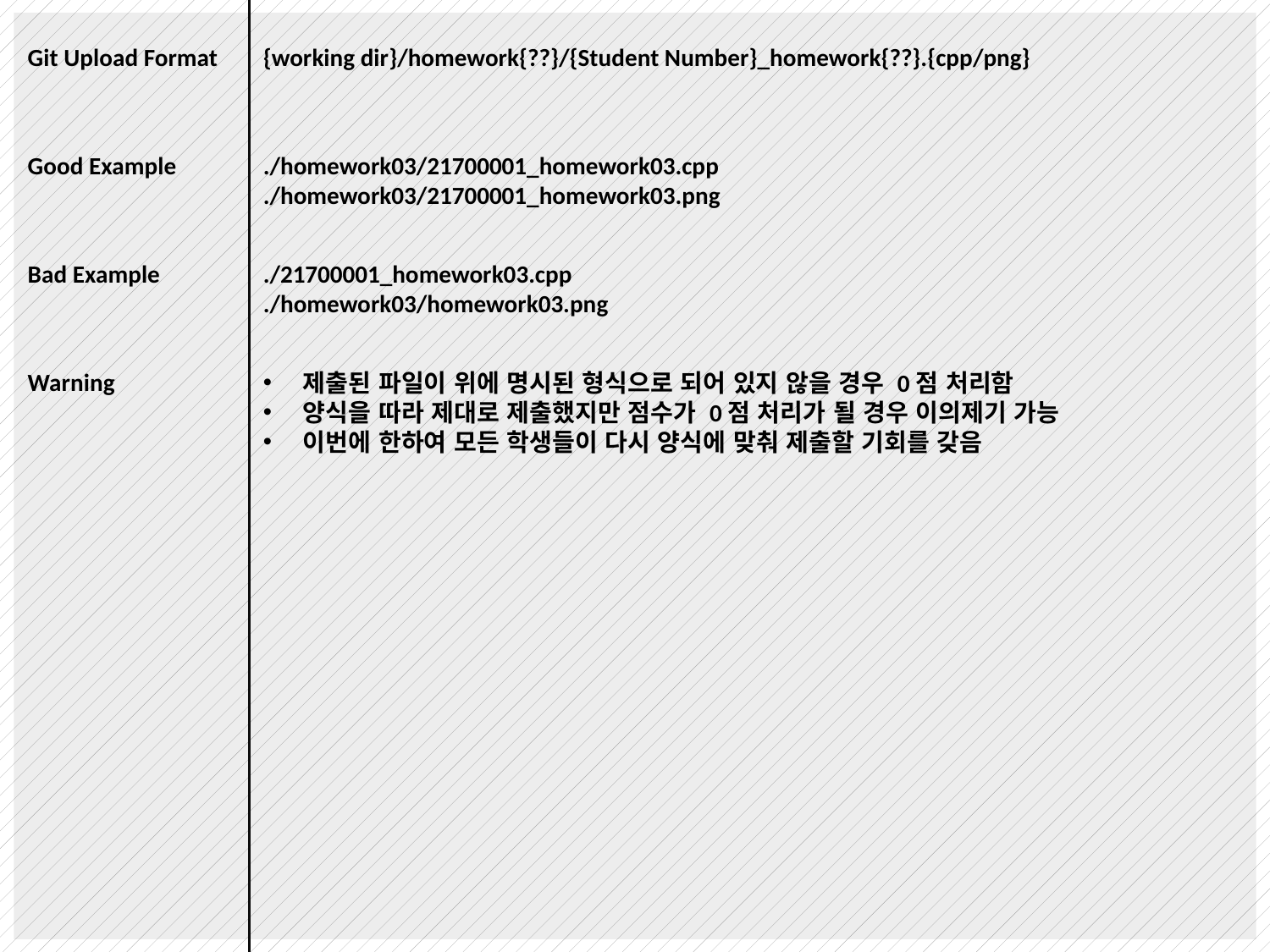

Git Upload Format
{working dir}/homework{??}/{Student Number}_homework{??}.{cpp/png}
Good Example
./homework03/21700001_homework03.cpp
./homework03/21700001_homework03.png

Bad Example
./21700001_homework03.cpp
./homework03/homework03.png

Warning
제출된 파일이 위에 명시된 형식으로 되어 있지 않을 경우 0점 처리함
양식을 따라 제대로 제출했지만 점수가 0점 처리가 될 경우 이의제기 가능
이번에 한하여 모든 학생들이 다시 양식에 맞춰 제출할 기회를 갖음